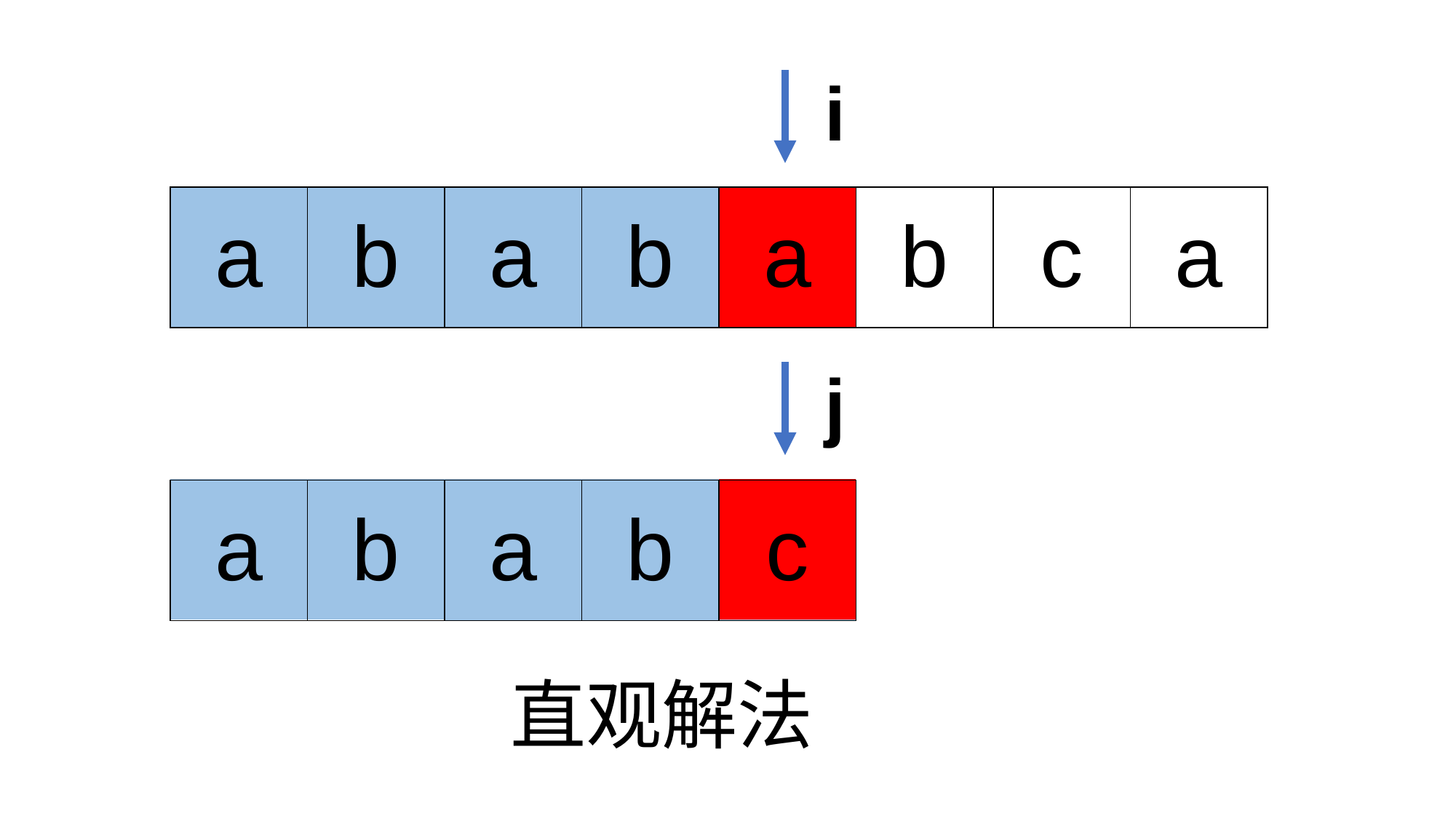

i
|  |
| --- |
|  |
| --- |
|  |
| --- |
| a | b | a | b | a | b | c | a |
| --- | --- | --- | --- | --- | --- | --- | --- |
|  |  |  |  |  |  |  |  |
| --- | --- | --- | --- | --- | --- | --- | --- |
j
|  |  |  |  |  |  |  |  |
| --- | --- | --- | --- | --- | --- | --- | --- |
|  |
| --- |
|  |
| --- |
|  |
| --- |
| a | b | a | b | c |
| --- | --- | --- | --- | --- |
直观解法